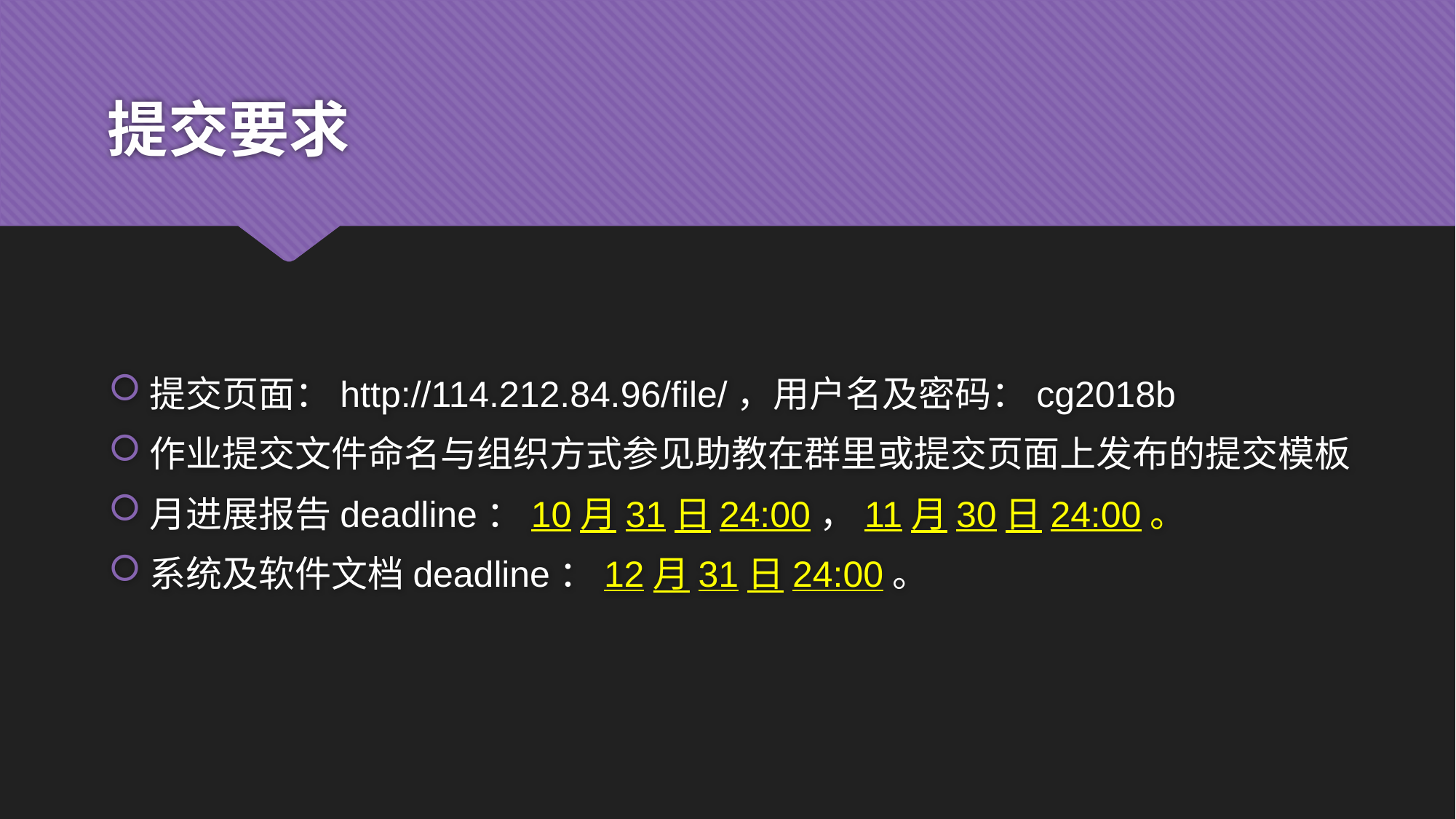

# 提交要求
提交页面：http://114.212.84.96/file/，用户名及密码：cg2018b
作业提交文件命名与组织方式参见助教在群里或提交页面上发布的提交模板
月进展报告deadline：10月31日24:00，11月30日24:00。
系统及软件文档deadline：12月31日24:00。